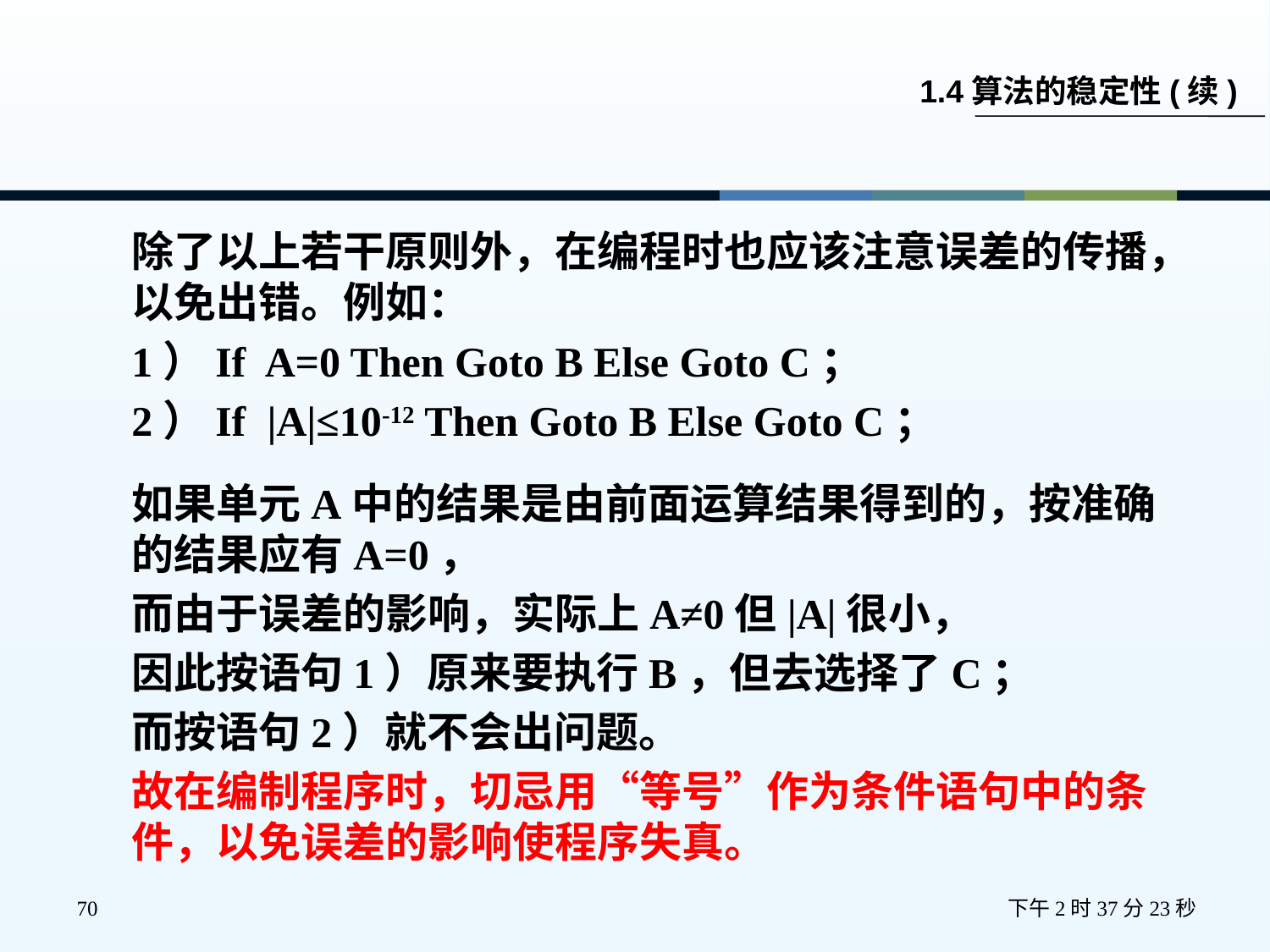

1.4算法的稳定性(续)

除了以上若干原则外，在编程时也应该注意误差的传播，以免出错。例如：
1）If  A=0 Then Goto B Else Goto C；
2）If  |A|≤10-12 Then Goto B Else Goto C；
如果单元A中的结果是由前面运算结果得到的，按准确的结果应有A=0，
而由于误差的影响，实际上A≠0但|A|很小，
因此按语句1）原来要执行B，但去选择了C；
而按语句2）就不会出问题。
故在编制程序时，切忌用“等号”作为条件语句中的条件，以免误差的影响使程序失真。
70
下午2时37分23秒